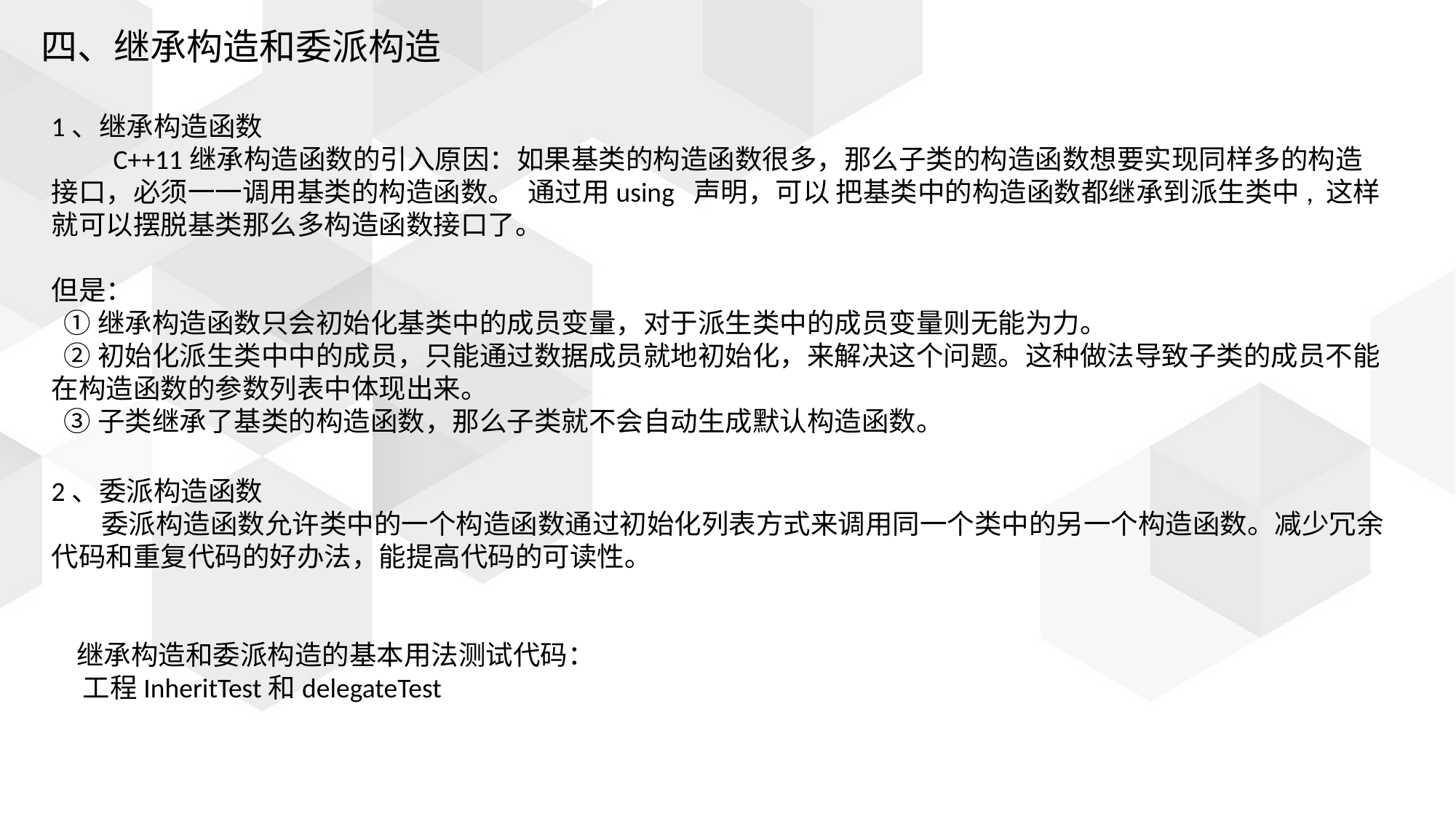

四、继承构造和委派构造
1、继承构造函数
          C++11继承构造函数的引入原因：如果基类的构造函数很多，那么子类的构造函数想要实现同样多的构造接口，必须一一调用基类的构造函数。  通过用using  声明，可以 把基类中的构造函数都继承到派生类中, 这样就可以摆脱基类那么多构造函数接口了。

但是：
  ①继承构造函数只会初始化基类中的成员变量，对于派生类中的成员变量则无能为力。
  ②初始化派生类中中的成员，只能通过数据成员就地初始化，来解决这个问题。这种做法导致子类的成员不能在构造函数的参数列表中体现出来。
  ③子类继承了基类的构造函数，那么子类就不会自动生成默认构造函数。

2、委派构造函数
       委派构造函数允许类中的一个构造函数通过初始化列表方式来调用同一个类中的另一个构造函数。减少冗余代码和重复代码的好办法，能提高代码的可读性。

   继承构造和委派构造的基本用法测试代码：
    工程InheritTest和delegateTest